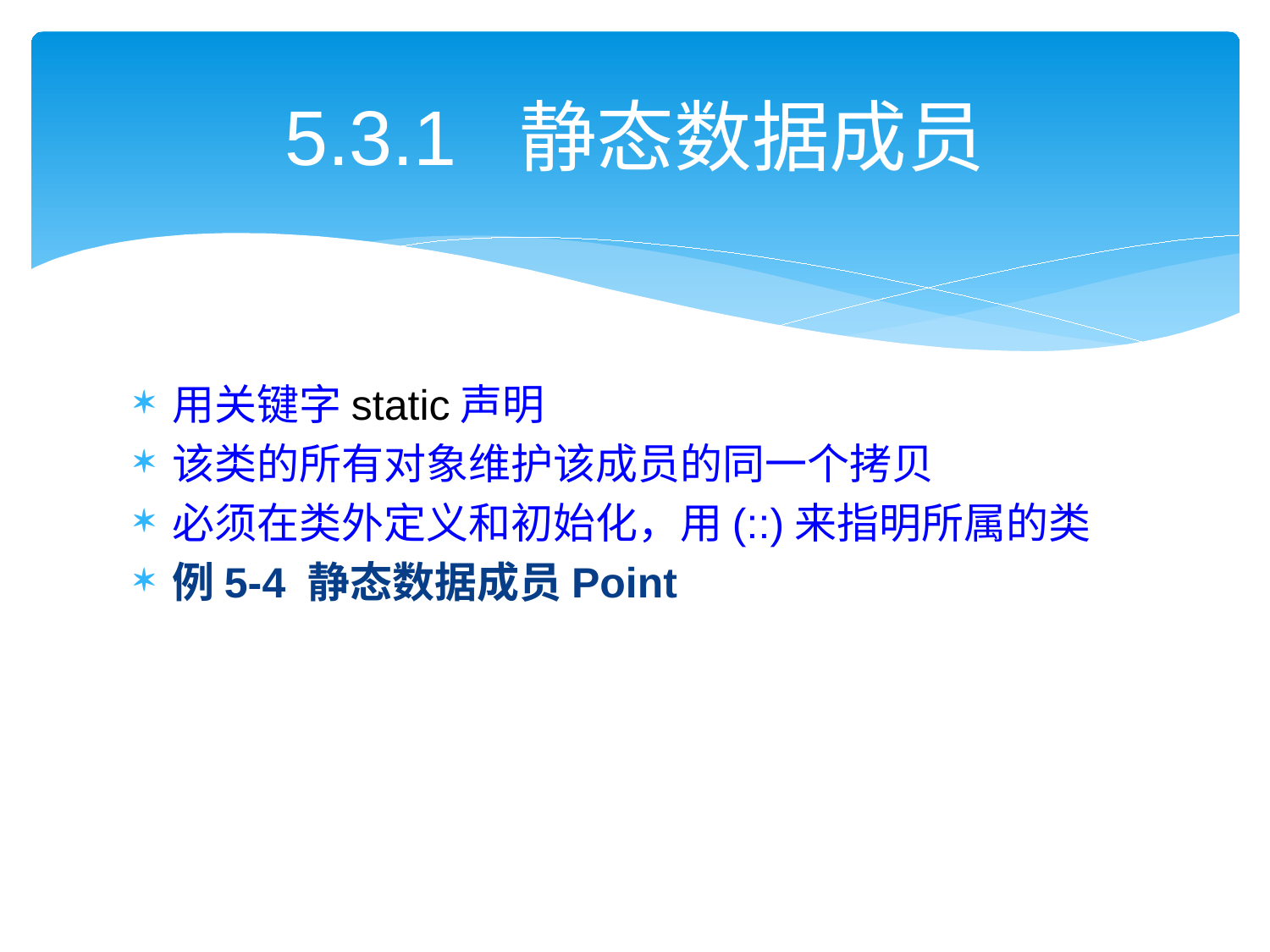

# 5.3.1  静态数据成员
用关键字static声明
该类的所有对象维护该成员的同一个拷贝
必须在类外定义和初始化，用(::)来指明所属的类
例5-4 静态数据成员Point